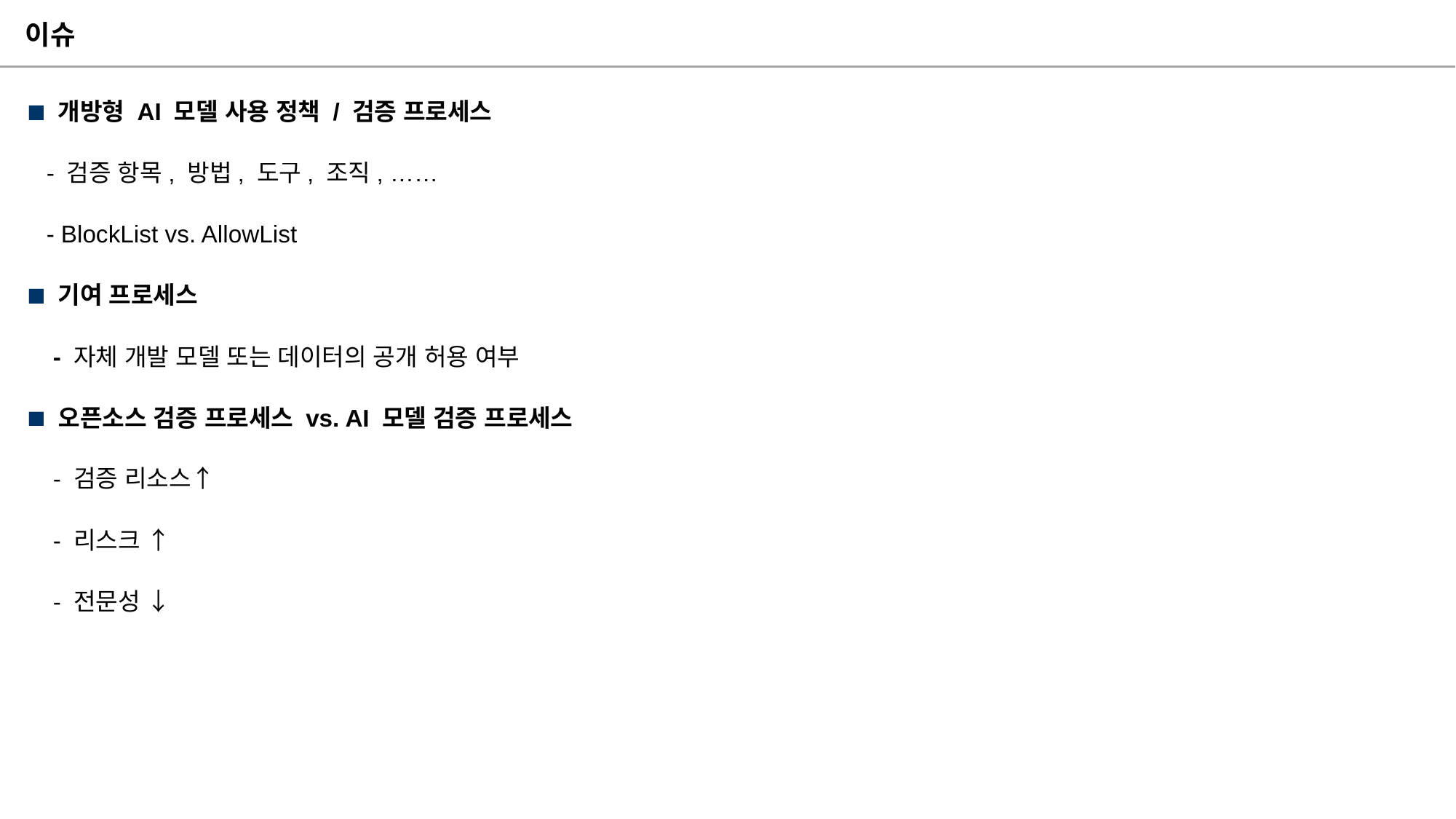

# 이슈
개방형 AI 모델 사용 정책 / 검증 프로세스
   - 검증 항목, 방법, 도구, 조직, ……
   - BlockList vs. AllowList
기여 프로세스
    - 자체 개발 모델 또는 데이터의 공개 허용 여부
오픈소스 검증 프로세스 vs. AI 모델 검증 프로세스
    - 검증 리소스↑
    - 리스크 ↑
    - 전문성 ↓